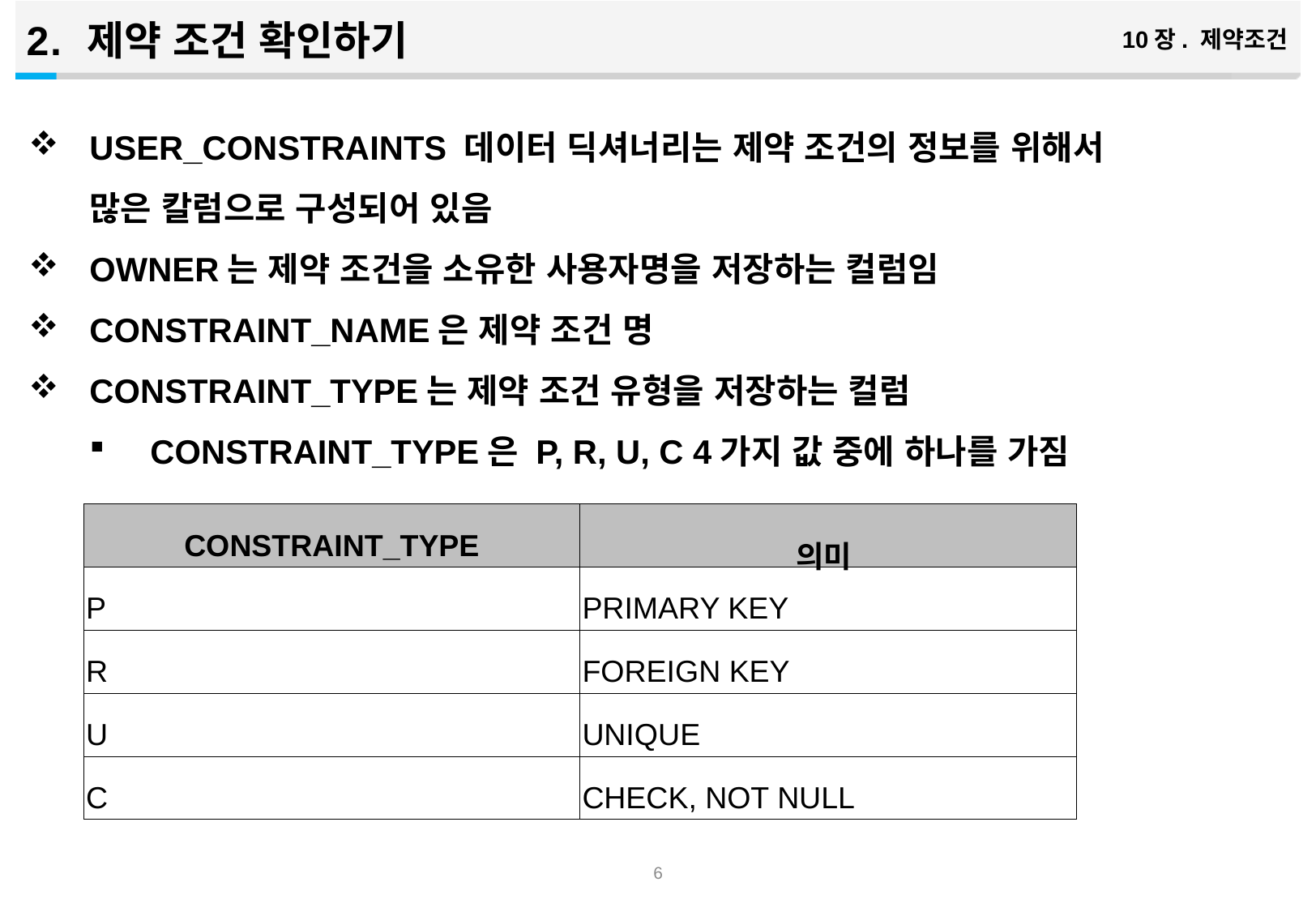

제약 조건 확인하기
10장. 제약조건
USER_CONSTRAINTS 데이터 딕셔너리는 제약 조건의 정보를 위해서              많은 칼럼으로 구성되어 있음
OWNER는 제약 조건을 소유한 사용자명을 저장하는 컬럼임
CONSTRAINT_NAME은 제약 조건 명
CONSTRAINT_TYPE는 제약 조건 유형을 저장하는 컬럼
CONSTRAINT_TYPE은 P, R, U, C 4가지 값 중에 하나를 가짐

| CONSTRAINT\_TYPE | 의미 |
| --- | --- |
| P | PRIMARY KEY |
| R | FOREIGN KEY |
| U | UNIQUE |
| C | CHECK, NOT NULL |
6